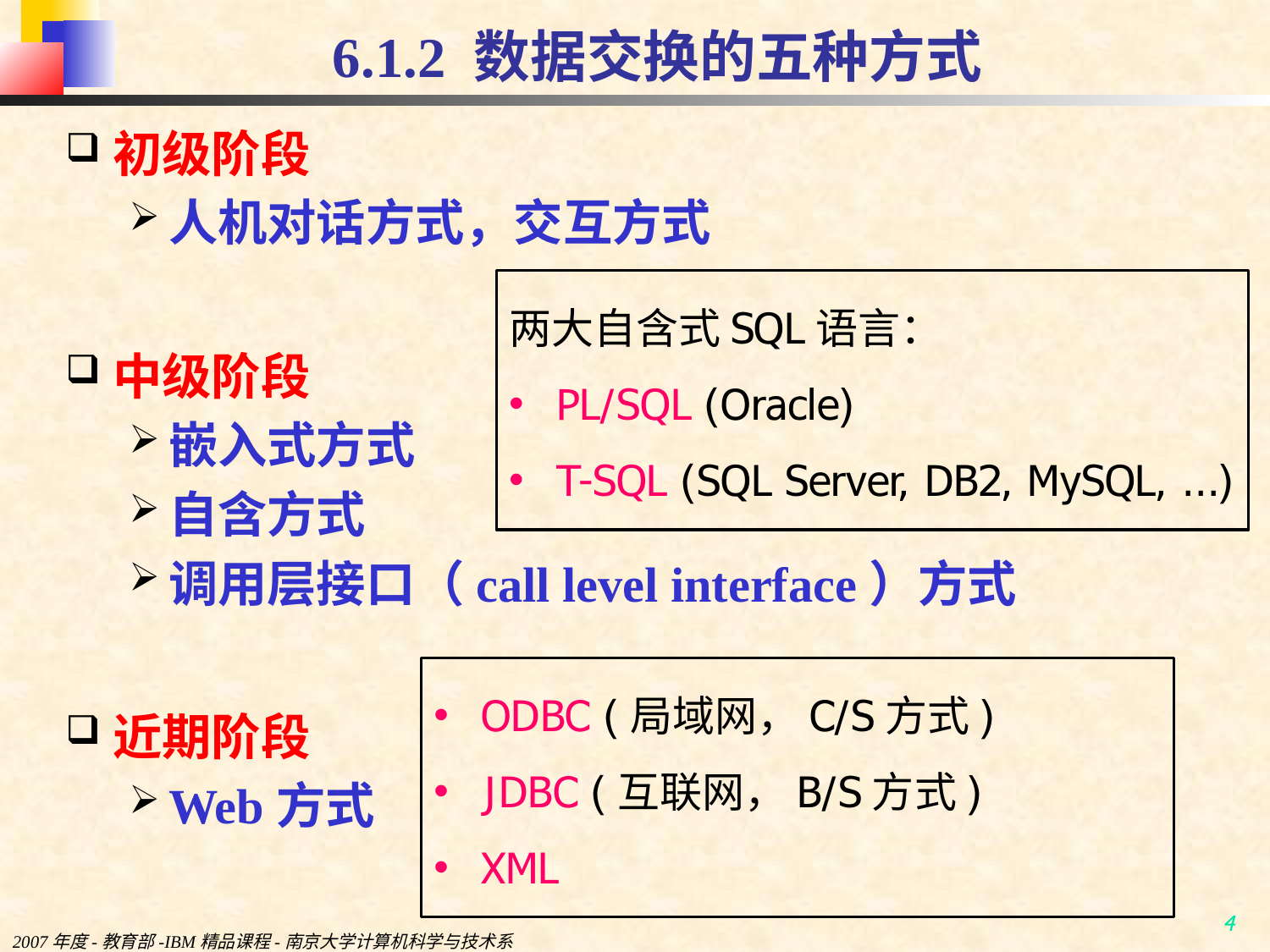

# 6.1.2 数据交换的五种方式
初级阶段
人机对话方式，交互方式

中级阶段
嵌入式方式
自含方式
调用层接口（call level interface）方式

近期阶段
Web方式
两大自含式SQL语言：
PL/SQL (Oracle)
T-SQL (SQL Server, DB2, MySQL, ...)
ODBC (局域网，C/S方式)
JDBC (互联网，B/S方式)
XML
4
2007年度-教育部-IBM精品课程-南京大学计算机科学与技术系